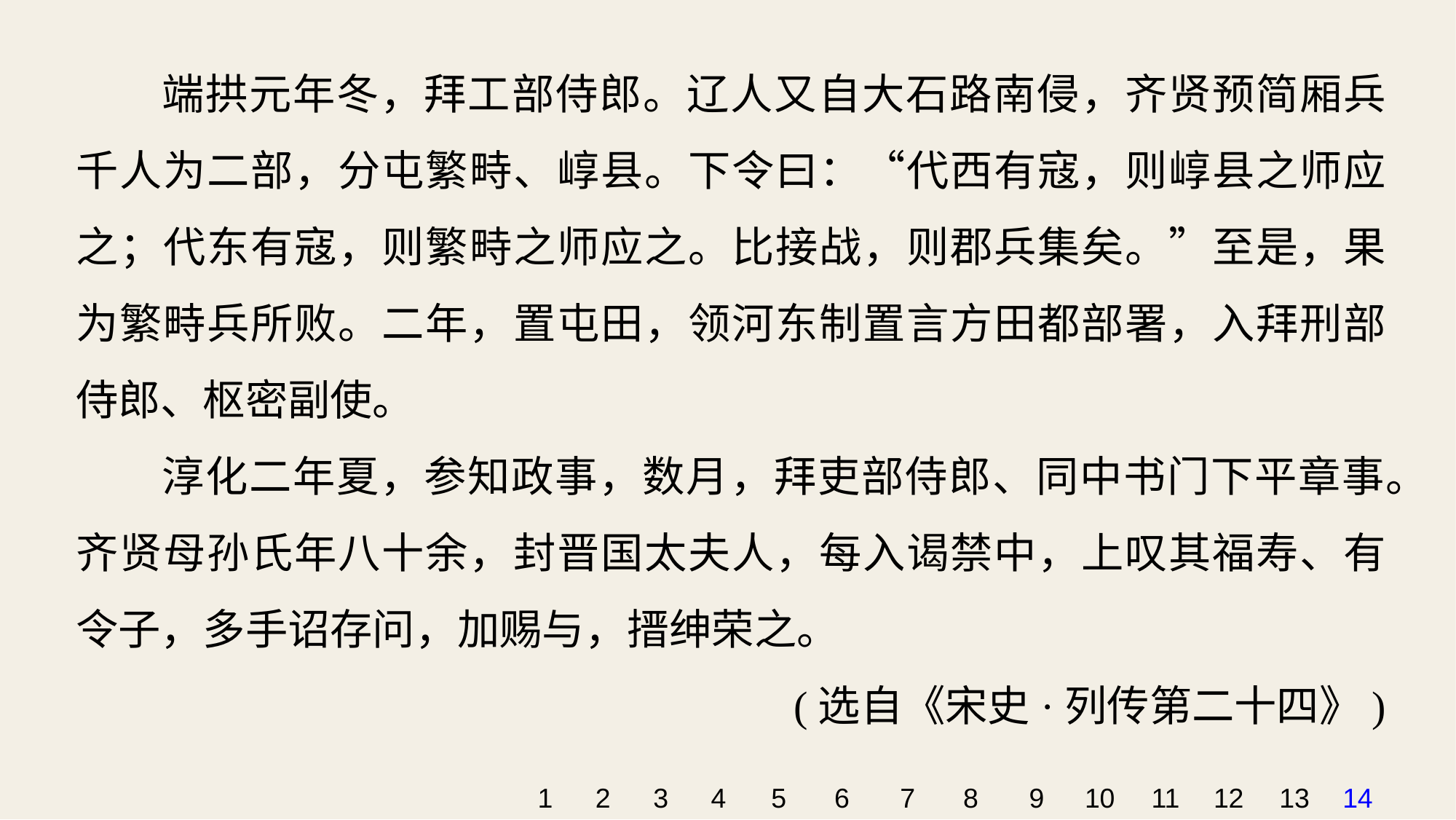

端拱元年冬，拜工部侍郎。辽人又自大石路南侵，齐贤预简厢兵千人为二部，分屯繁畤、崞县。下令曰：“代西有寇，则崞县之师应之；代东有寇，则繁畤之师应之。比接战，则郡兵集矣。”至是，果为繁畤兵所败。二年，置屯田，领河东制置言方田都部署，入拜刑部侍郎、枢密副使。
淳化二年夏，参知政事，数月，拜吏部侍郎、同中书门下平章事。齐贤母孙氏年八十余，封晋国太夫人，每入谒禁中，上叹其福寿、有令子，多手诏存问，加赐与，搢绅荣之。
(选自《宋史·列传第二十四》)
1
2
3
4
5
6
7
8
9
10
11
12
13
14